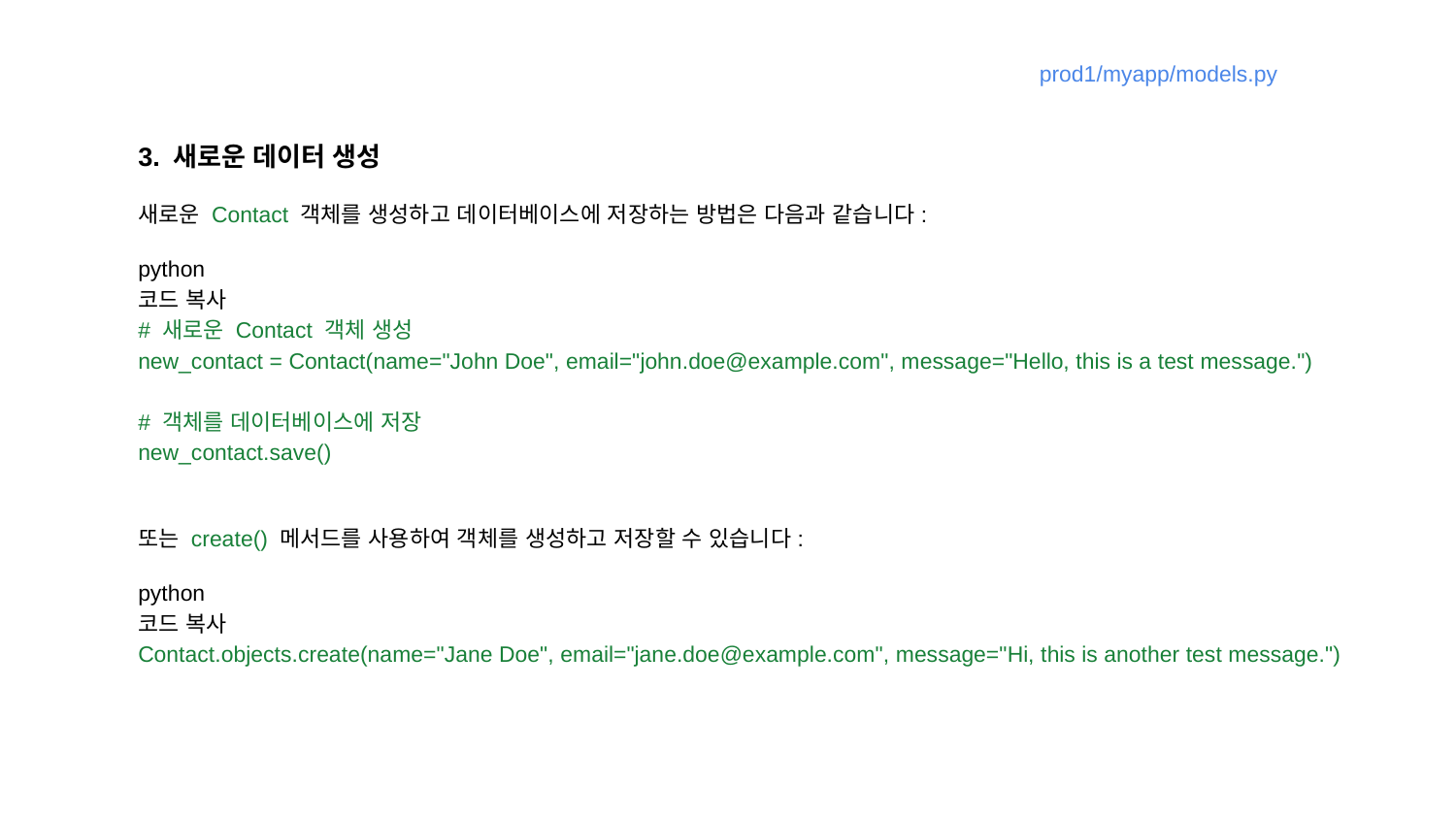

prod1/myapp/models.py

3. 새로운 데이터 생성
새로운 Contact 객체를 생성하고 데이터베이스에 저장하는 방법은 다음과 같습니다:
python
코드 복사
# 새로운 Contact 객체 생성
new_contact = Contact(name="John Doe", email="john.doe@example.com", message="Hello, this is a test message.")

# 객체를 데이터베이스에 저장
new_contact.save()

또는 create() 메서드를 사용하여 객체를 생성하고 저장할 수 있습니다:
python
코드 복사
Contact.objects.create(name="Jane Doe", email="jane.doe@example.com", message="Hi, this is another test message.")